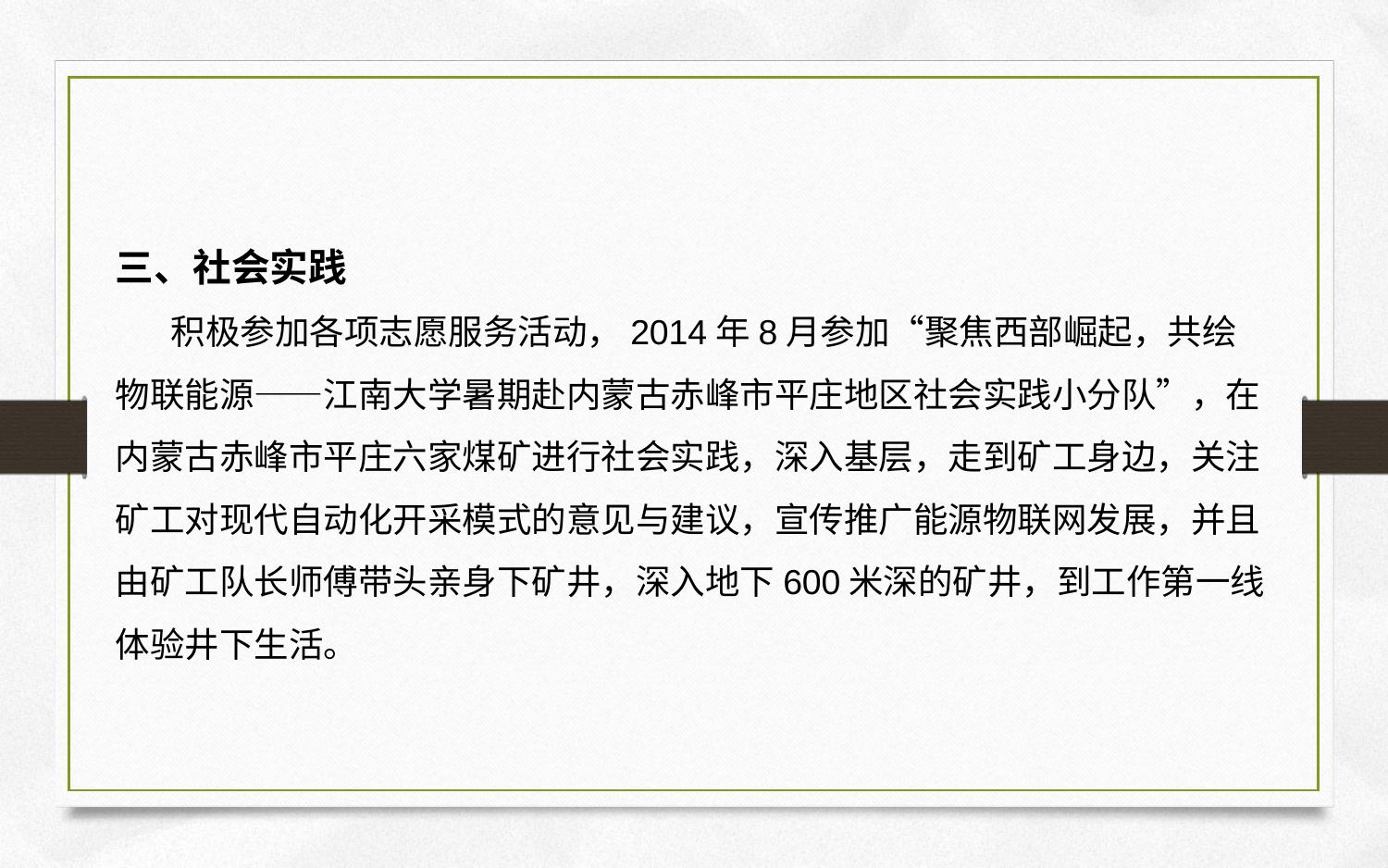

三、社会实践
      积极参加各项志愿服务活动，2014年8月参加“聚焦西部崛起，共绘物联能源——江南大学暑期赴内蒙古赤峰市平庄地区社会实践小分队”，在内蒙古赤峰市平庄六家煤矿进行社会实践，深入基层，走到矿工身边，关注矿工对现代自动化开采模式的意见与建议，宣传推广能源物联网发展，并且由矿工队长师傅带头亲身下矿井，深入地下600米深的矿井，到工作第一线体验井下生活。